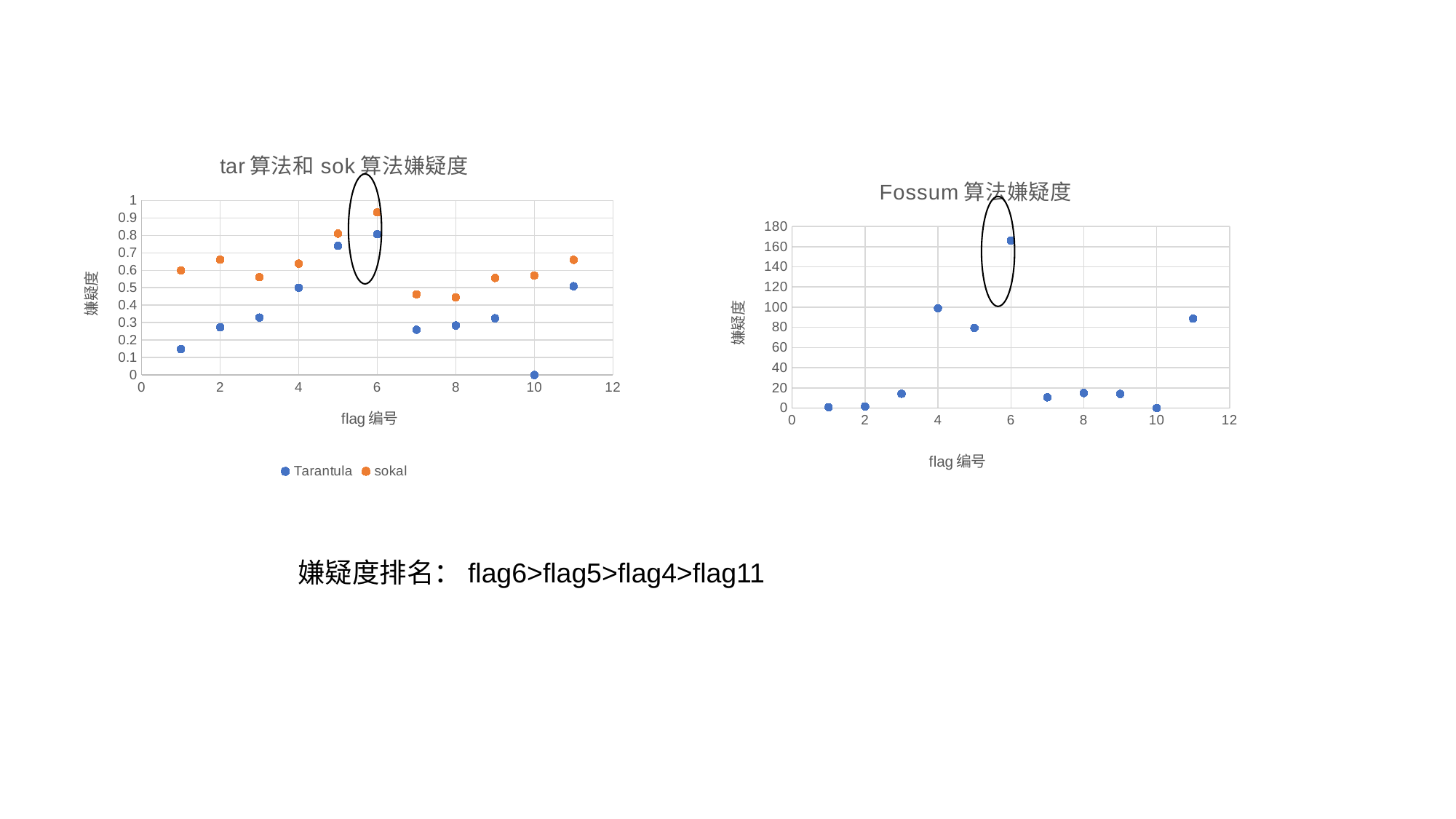

### Chart: tar算法和sok算法嫌疑度

| Category | Tarantula | sokal |
|---|---|---|

### Chart: Fossum算法嫌疑度

| Category | Fossum |
|---|---|

嫌疑度排名：flag6>flag5>flag4>flag11